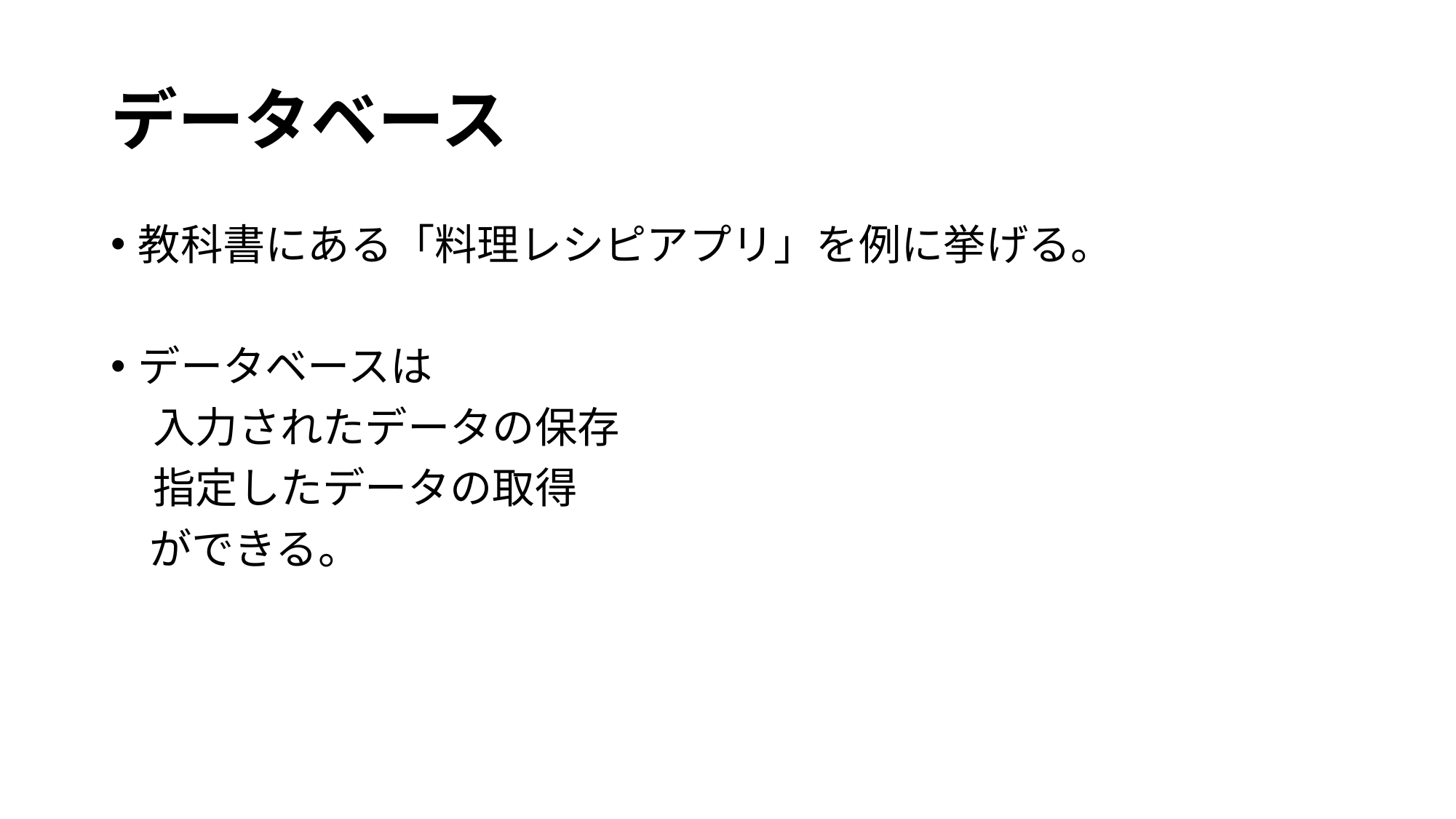

# データベース
教科書にある「料理レシピアプリ」を例に挙げる。

データベースは
　入力されたデータの保存
　指定したデータの取得
   ができる。